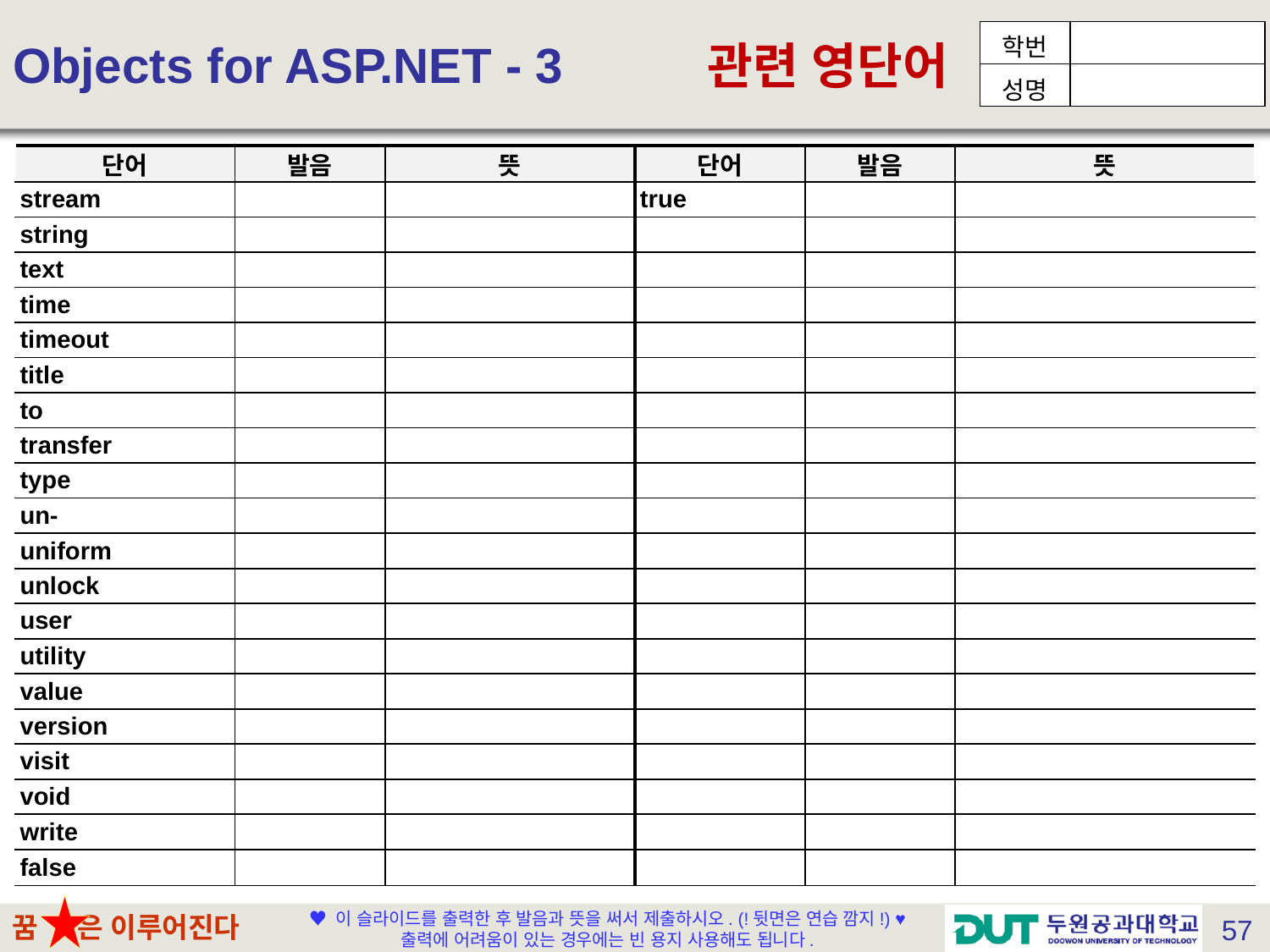

# Objects for ASP.NET - 3
| 단어 | 발음 | 뜻 | 단어 | 발음 | 뜻 |
| --- | --- | --- | --- | --- | --- |
| stream |  |  | true |  |  |
| string |  |  |  |  |  |
| text |  |  |  |  |  |
| time |  |  |  |  |  |
| timeout |  |  |  |  |  |
| title |  |  |  |  |  |
| to |  |  |  |  |  |
| transfer |  |  |  |  |  |
| type |  |  |  |  |  |
| un- |  |  |  |  |  |
| uniform |  |  |  |  |  |
| unlock |  |  |  |  |  |
| user |  |  |  |  |  |
| utility |  |  |  |  |  |
| value |  |  |  |  |  |
| version |  |  |  |  |  |
| visit |  |  |  |  |  |
| void |  |  |  |  |  |
| write |  |  |  |  |  |
| false |  |  |  |  |  |